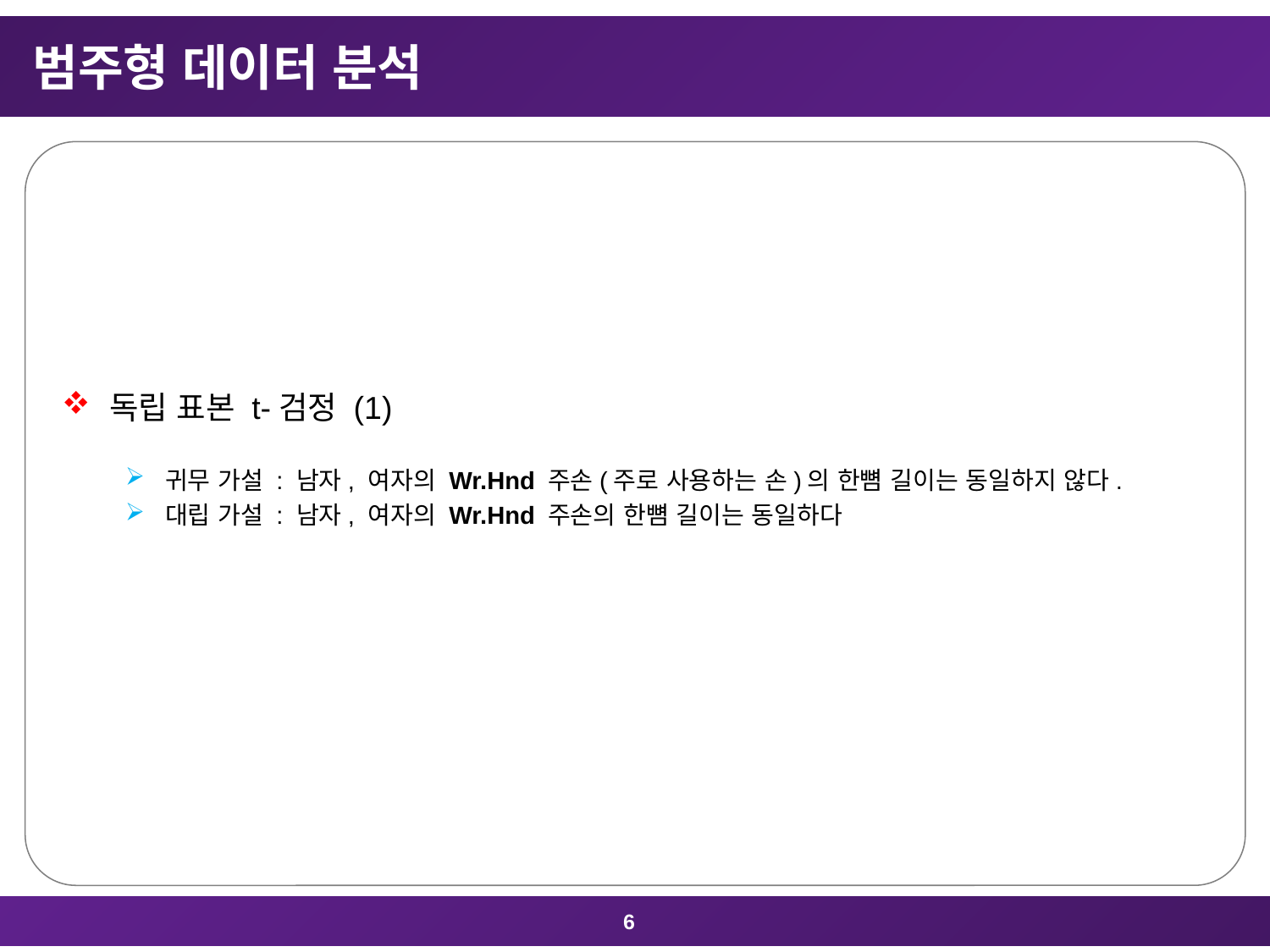

# 범주형 데이터 분석
독립 표본 t-검정 (1)

귀무 가설 : 남자, 여자의 Wr.Hnd 주손(주로 사용하는 손)의 한뼘 길이는 동일하지 않다.
대립 가설 : 남자, 여자의 Wr.Hnd 주손의 한뼘 길이는 동일하다
6